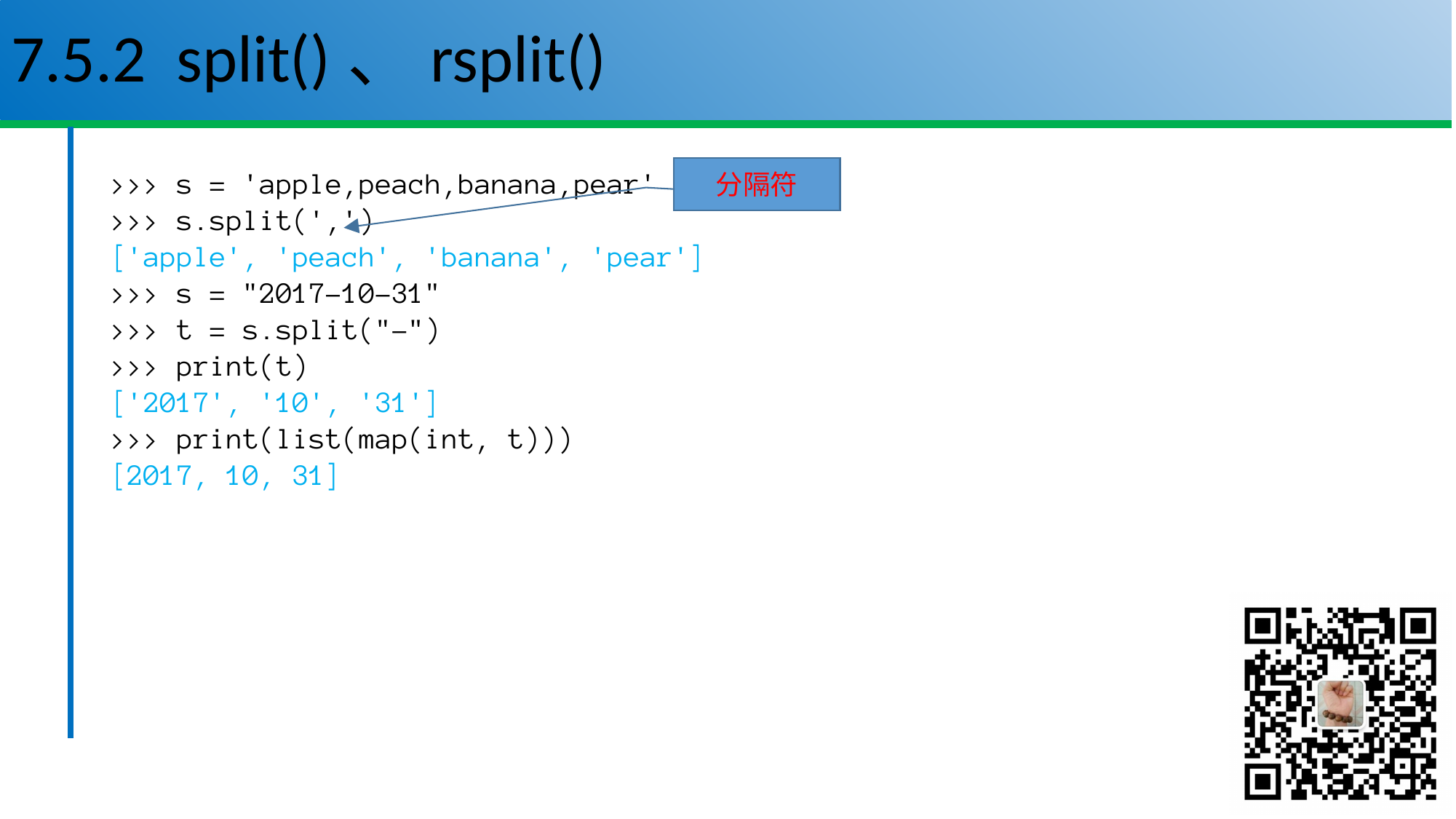

# 7.5.2  split()、rsplit()
分隔符
>>> s = 'apple,peach,banana,pear'
>>> s.split(',')
['apple', 'peach', 'banana', 'pear']
>>> s = "2017-10-31"
>>> t = s.split("-")
>>> print(t)
['2017', '10', '31']
>>> print(list(map(int, t)))
[2017, 10, 31]
25